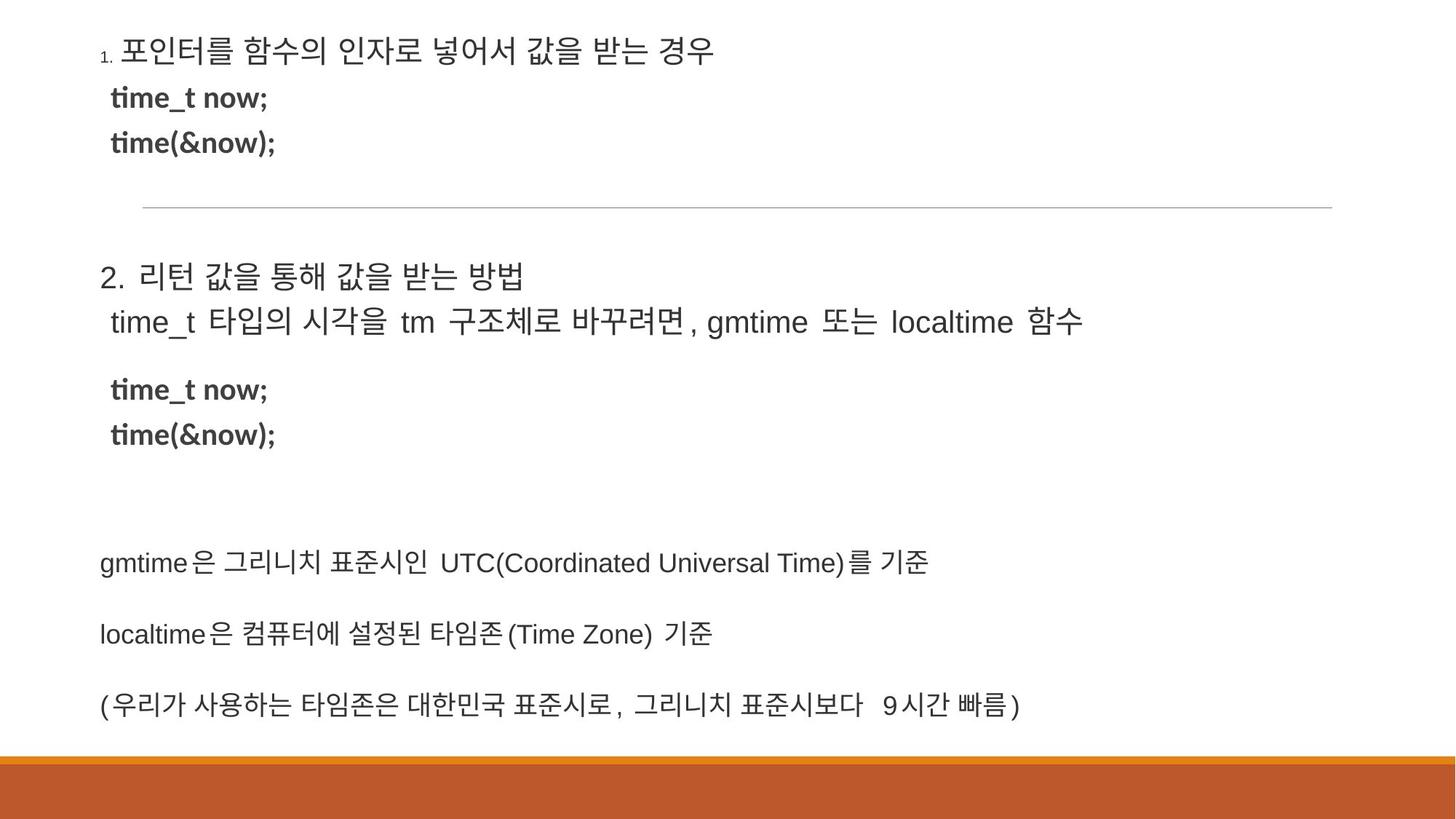

1. 포인터를 함수의 인자로 넣어서 값을 받는 경우
time_t now;
time(&now);

2. 리턴 값을 통해 값을 받는 방법
time_t 타입의 시각을 tm 구조체로 바꾸려면, gmtime 또는 localtime 함수
time_t now;
time(&now);
gmtime은 그리니치 표준시인 UTC(Coordinated Universal Time)를 기준
localtime은 컴퓨터에 설정된 타임존(Time Zone) 기준
(우리가 사용하는 타임존은 대한민국 표준시로, 그리니치 표준시보다  9시간 빠름)